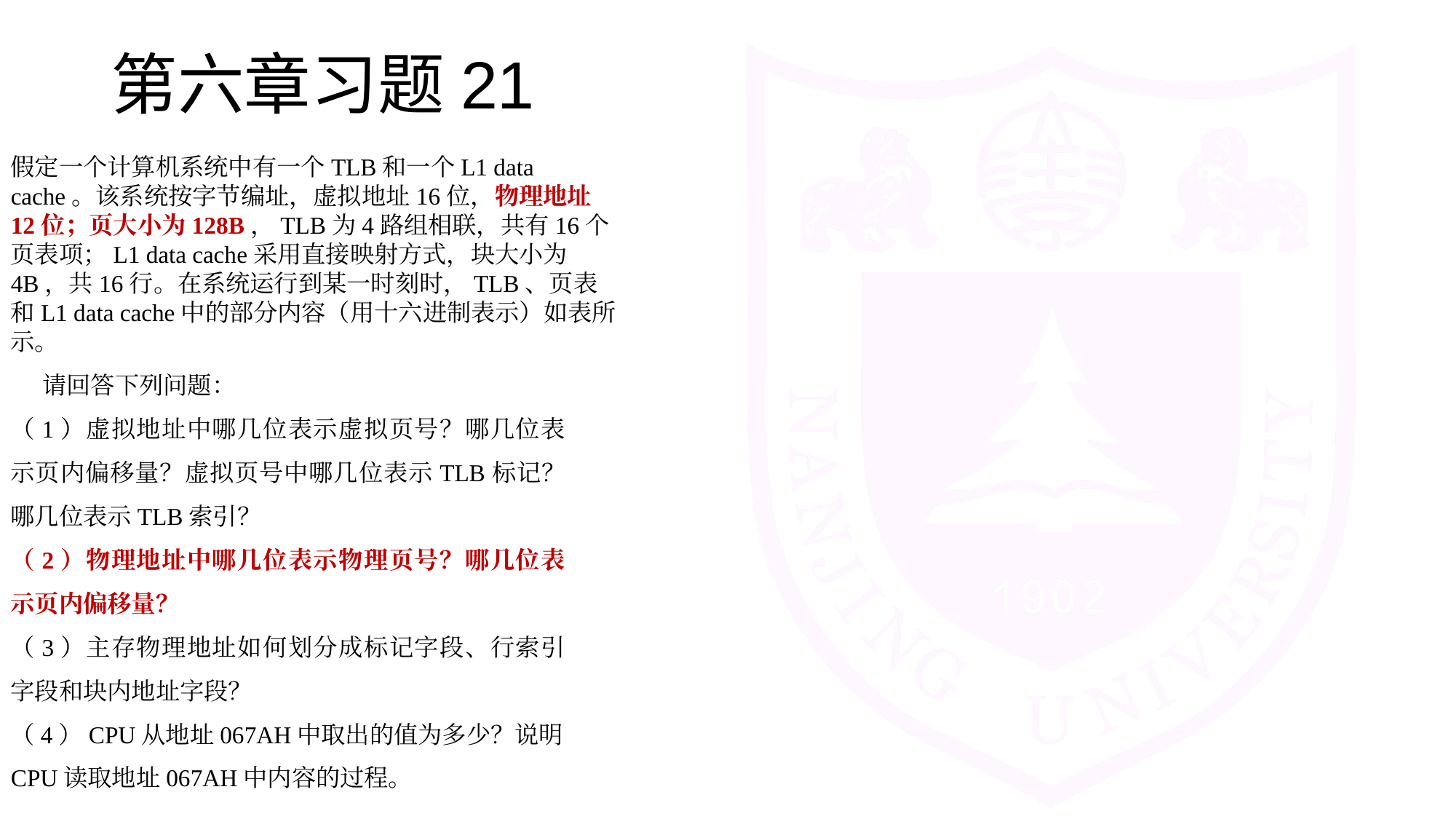

# 第六章习题21
假定一个计算机系统中有一个TLB和一个L1 data cache。该系统按字节编址，虚拟地址16位，物理地址12位；页大小为128B，TLB为4路组相联，共有16个页表项；L1 data cache采用直接映射方式，块大小为4B，共16行。在系统运行到某一时刻时，TLB、页表和L1 data cache中的部分内容（用十六进制表示）如表所示。
请回答下列问题：
（1）虚拟地址中哪几位表示虚拟页号？哪几位表示页内偏移量？虚拟页号中哪几位表示TLB标记？哪几位表示TLB索引？
（2）物理地址中哪几位表示物理页号？哪几位表示页内偏移量？
（3）主存物理地址如何划分成标记字段、行索引字段和块内地址字段？
（4）CPU从地址067AH中取出的值为多少？说明CPU读取地址067AH中内容的过程。